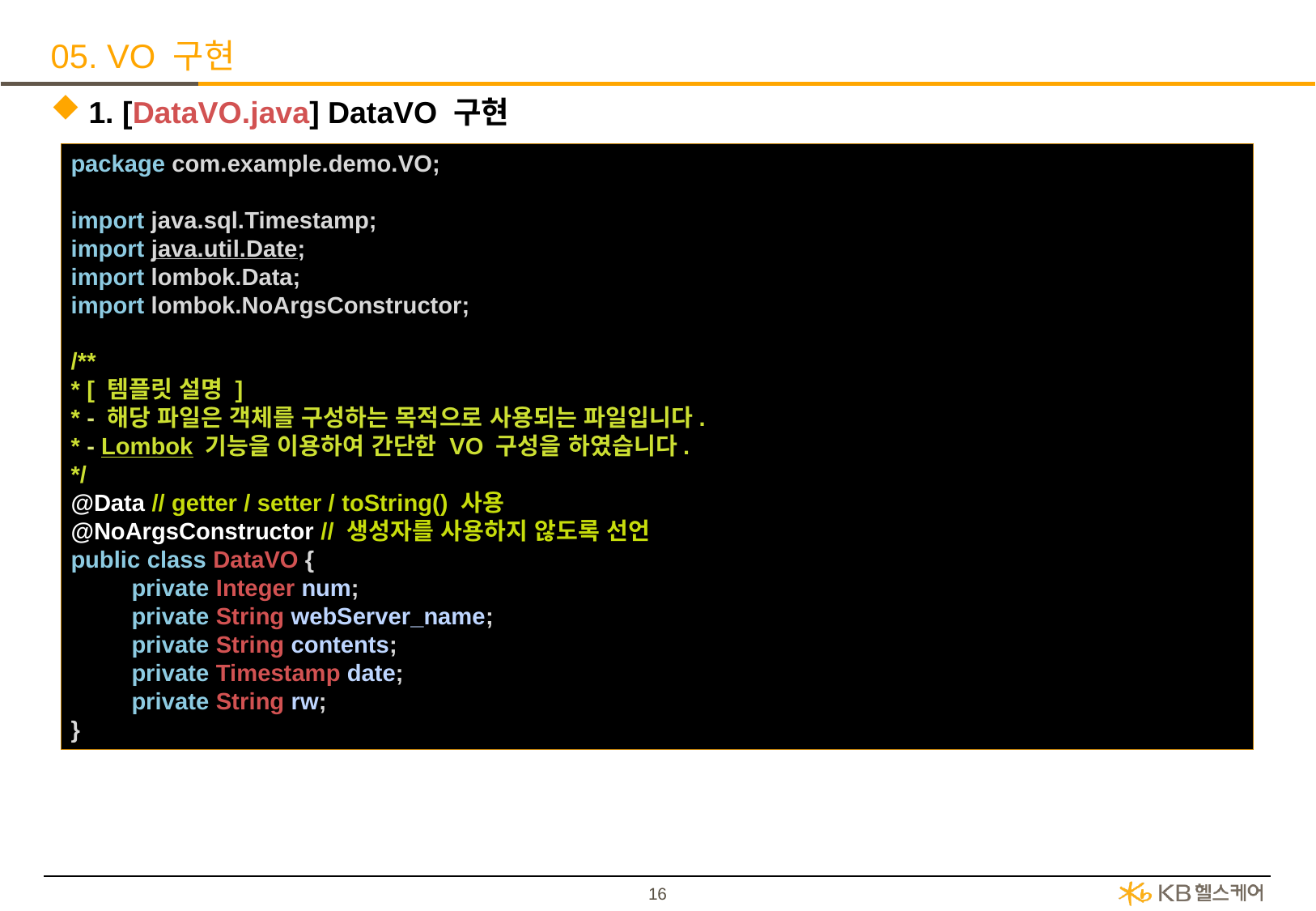

# 05. VO 구현
1. [DataVO.java] DataVO 구현

package com.example.demo.VO;

import java.sql.Timestamp;
import java.util.Date;
import lombok.Data;
import lombok.NoArgsConstructor;

/**
* [ 템플릿 설명 ]
* - 해당 파일은 객체를 구성하는 목적으로 사용되는 파일입니다.
* - Lombok 기능을 이용하여 간단한 VO 구성을 하였습니다.
*/
@Data // getter / setter / toString() 사용
@NoArgsConstructor // 생성자를 사용하지 않도록 선언
public class DataVO {
private Integer num;
private String webServer_name;
private String contents;
private Timestamp date;
private String rw;
}